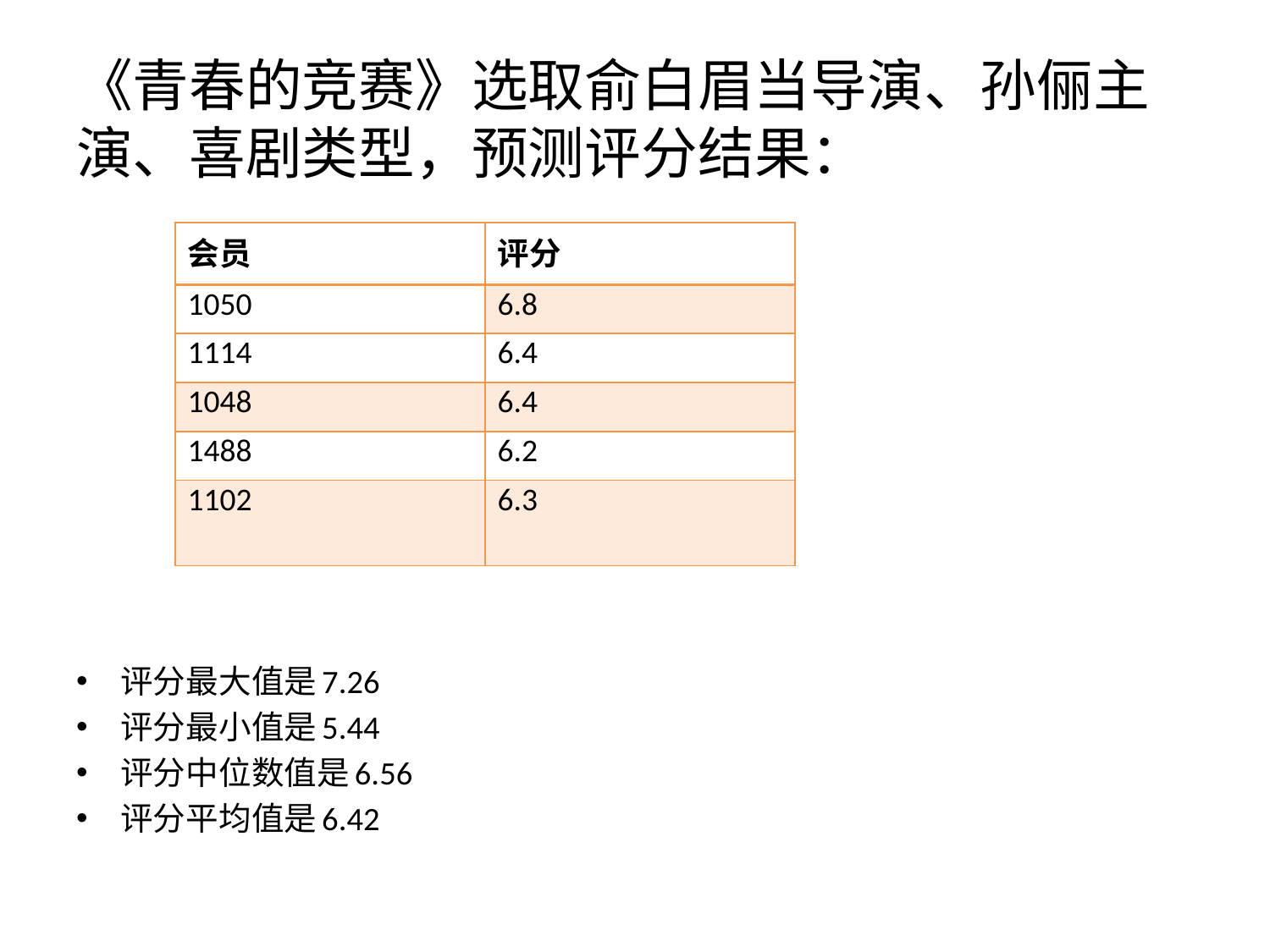

# 《青春的竞赛》选取俞白眉当导演、孙俪主演、喜剧类型，预测评分结果：

评分最大值是7.26
评分最小值是5.44
评分中位数值是6.56
评分平均值是6.42

| 会员 | 评分 |
| --- | --- |
| 1050 | 6.8 |
| 1114 | 6.4 |
| 1048 | 6.4 |
| 1488 | 6.2 |
| 1102 | 6.3 |